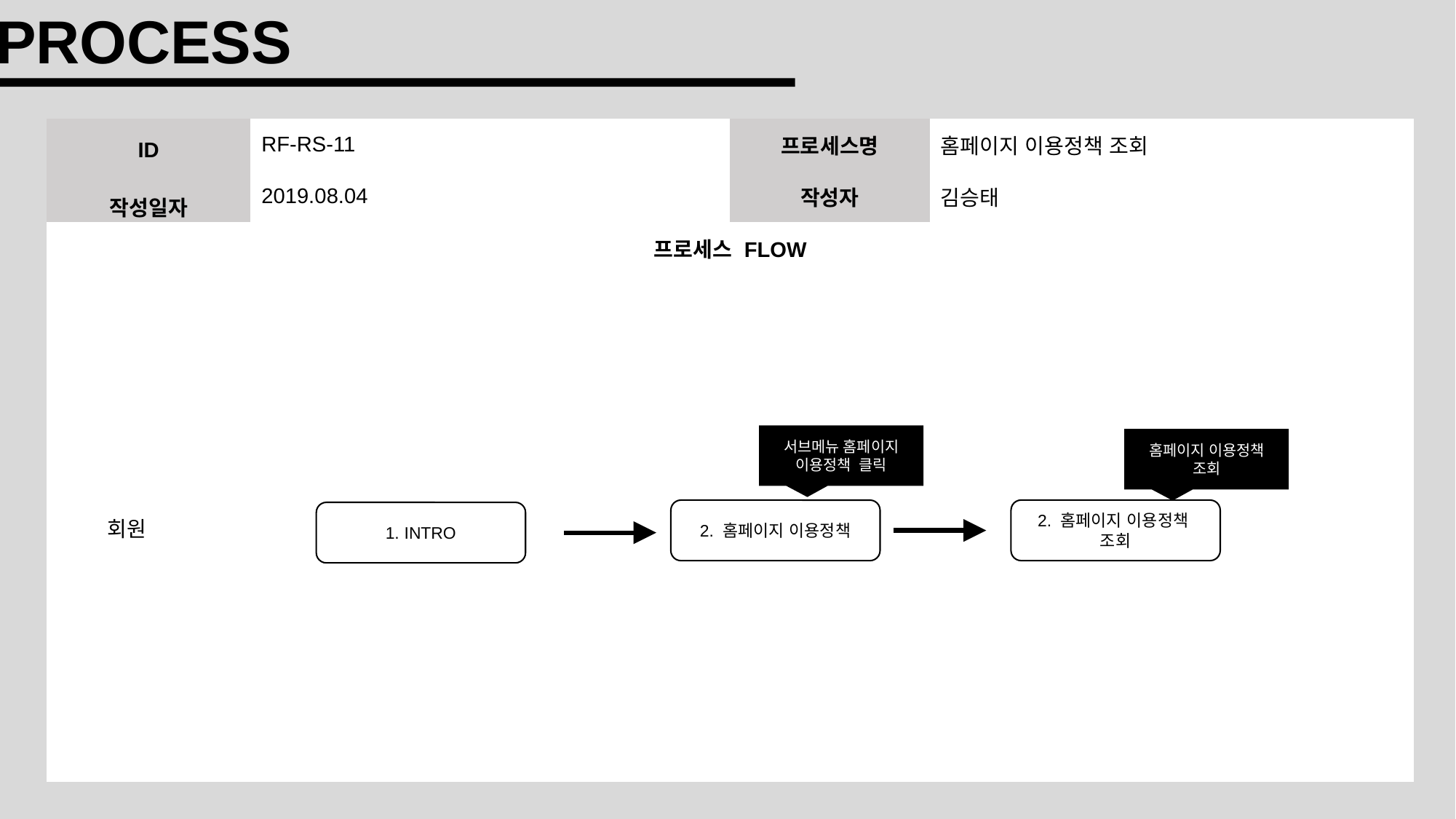

PROCESS

| ID |  | RF-RS-11 | 프로세스명 | 홈페이지 이용정책 조회 |
| --- | --- | --- | --- | --- |
| 작성일자 |  | 2019.08.04 | 작성자 | 김승태 |
| 프로세스 FLOW |  |  |  |  |
| 회원 |  |  |  |  |
서브메뉴 홈페이지 이용정책  클릭
홈페이지 이용정책 조회
2. 홈페이지 이용정책  조회
2. 홈페이지 이용정책
1. INTRO